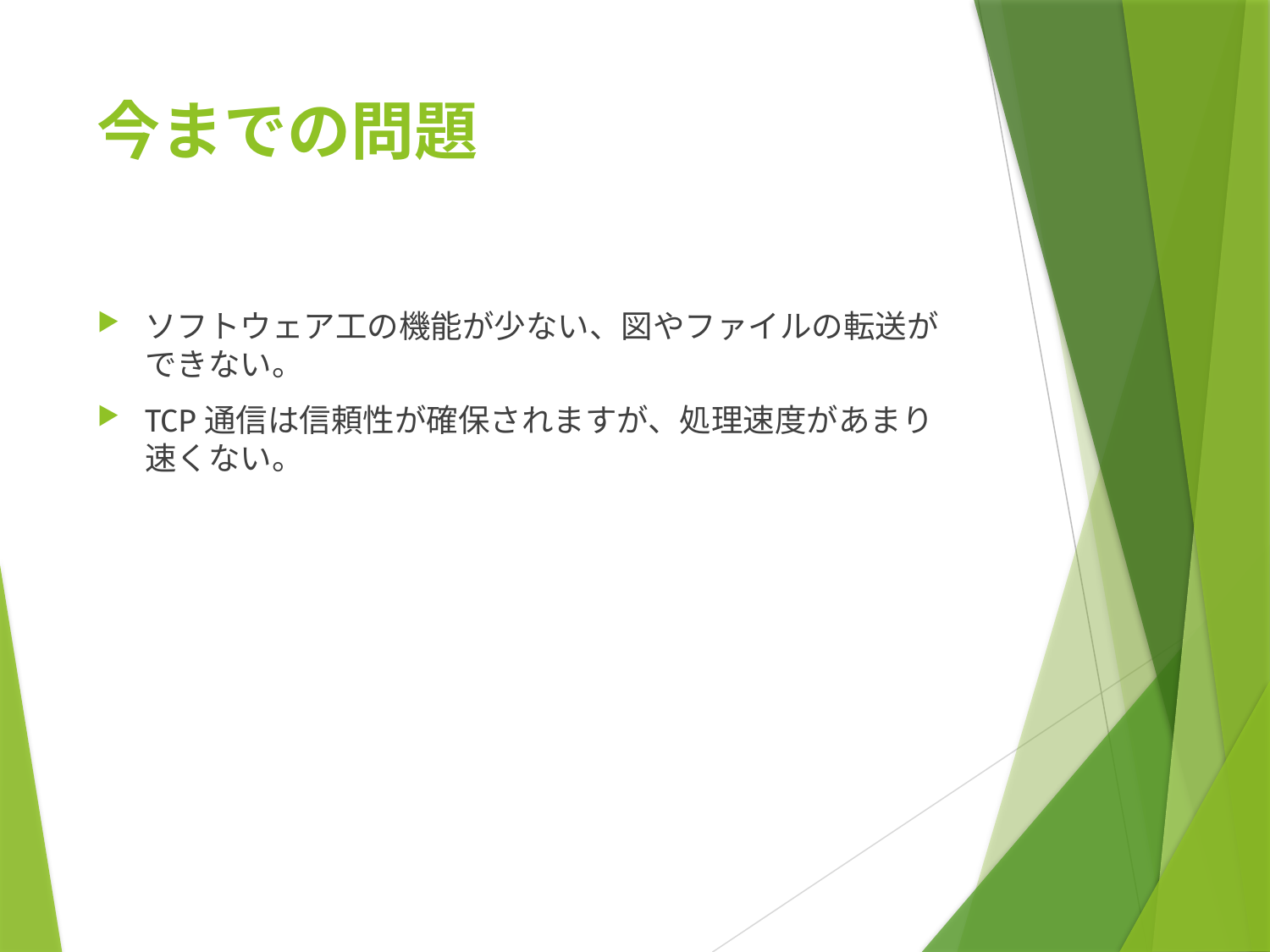

# 今までの問題
ソフトウェア工の機能が少ない、図やファイルの転送ができない。
TCP通信は信頼性が確保されますが、処理速度があまり速くない。